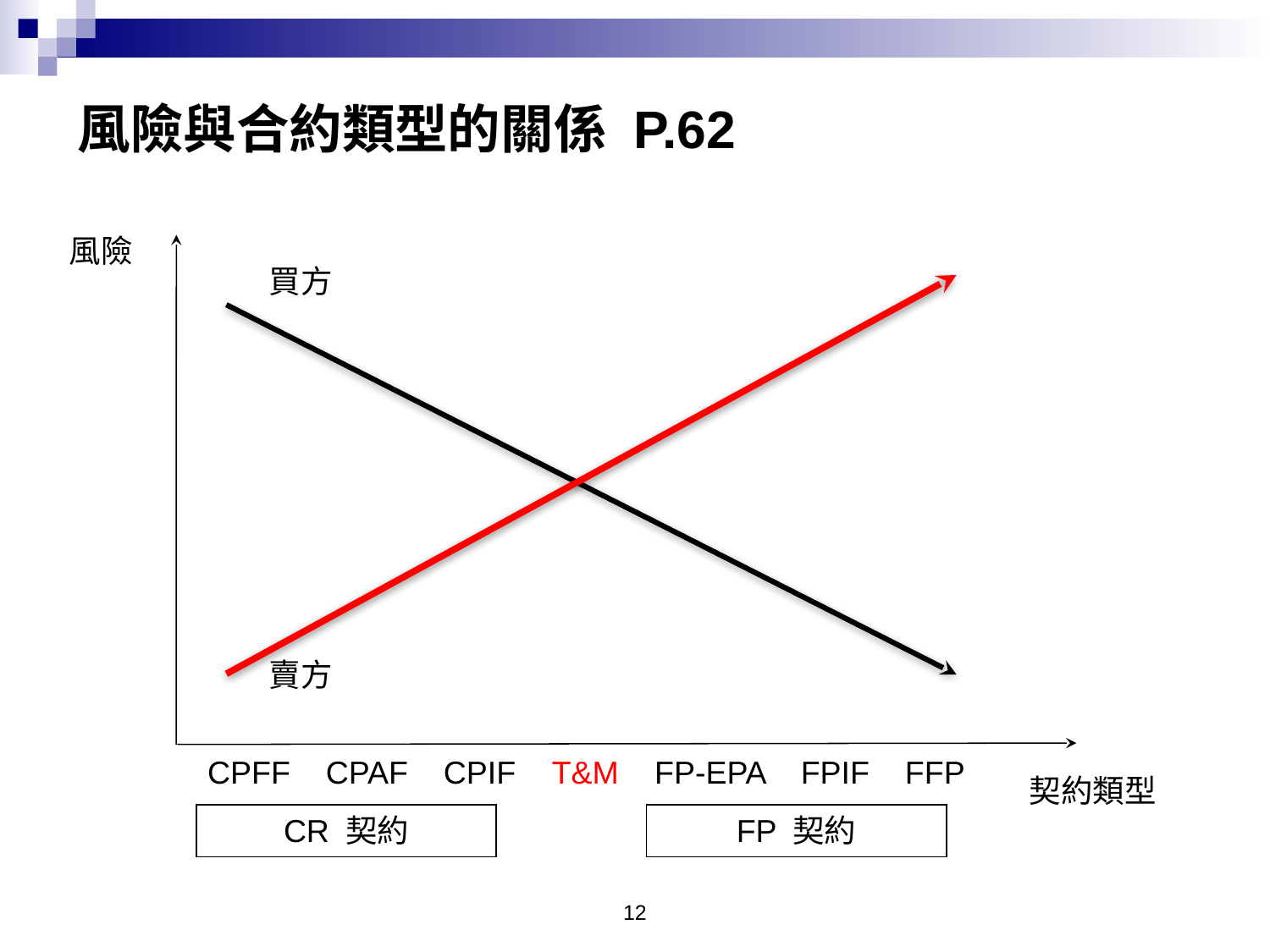

# 風險與合約類型的關係 P.62
風險
買方
賣方
CPFF    CPAF    CPIF    T&M    FP-EPA    FPIF    FFP
契約類型
CR 契約
FP 契約
12